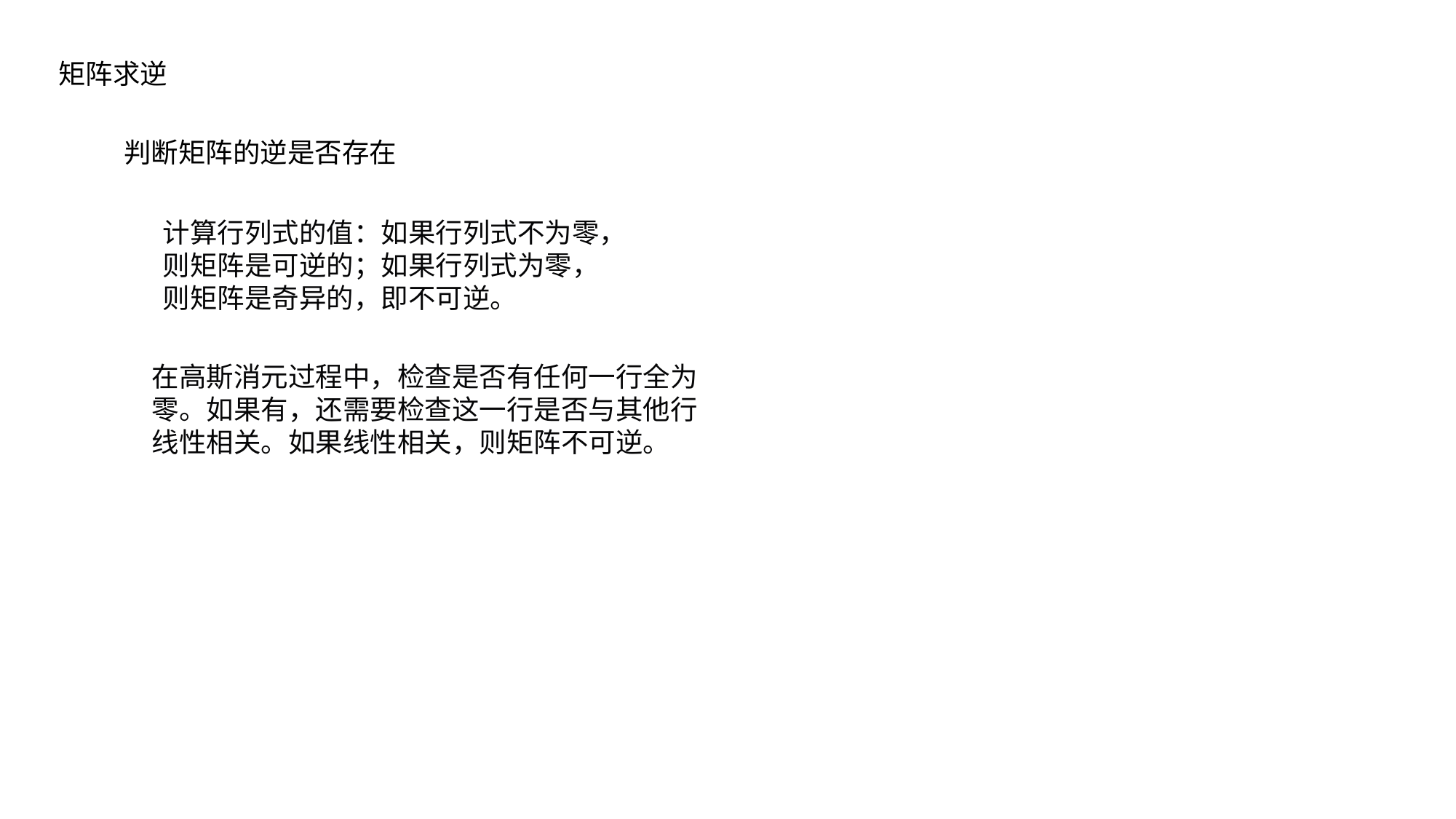

矩阵求逆
判断矩阵的逆是否存在
计算行列式的值：如果行列式不为零，则矩阵是可逆的；如果行列式为零，则矩阵是奇异的，即不可逆。
在高斯消元过程中，检查是否有任何一行全为零。如果有，还需要检查这一行是否与其他行线性相关。如果线性相关，则矩阵不可逆。